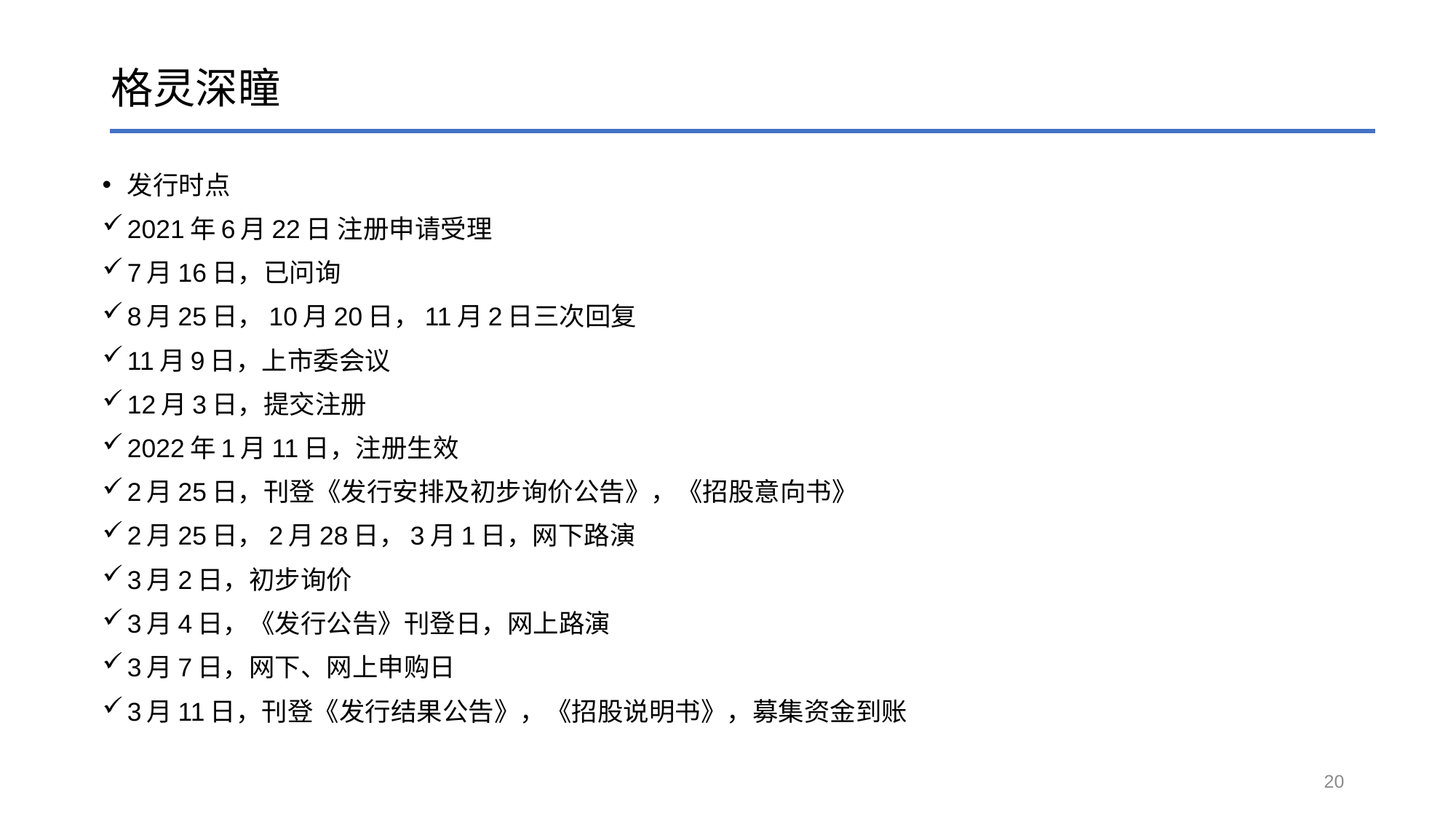

# 格灵深瞳
发行时点
2021年6月22日 注册申请受理
7月16日，已问询
8月25日，10月20日，11月2日三次回复
11月9日，上市委会议
12月3日，提交注册
2022年1月11日，注册生效
2月25日，刊登《发行安排及初步询价公告》，《招股意向书》
2月25日，2月28日，3月1日，网下路演
3月2日，初步询价
3月4日，《发行公告》刊登日，网上路演
3月7日，网下、网上申购日
3月11日，刊登《发行结果公告》，《招股说明书》，募集资金到账
20